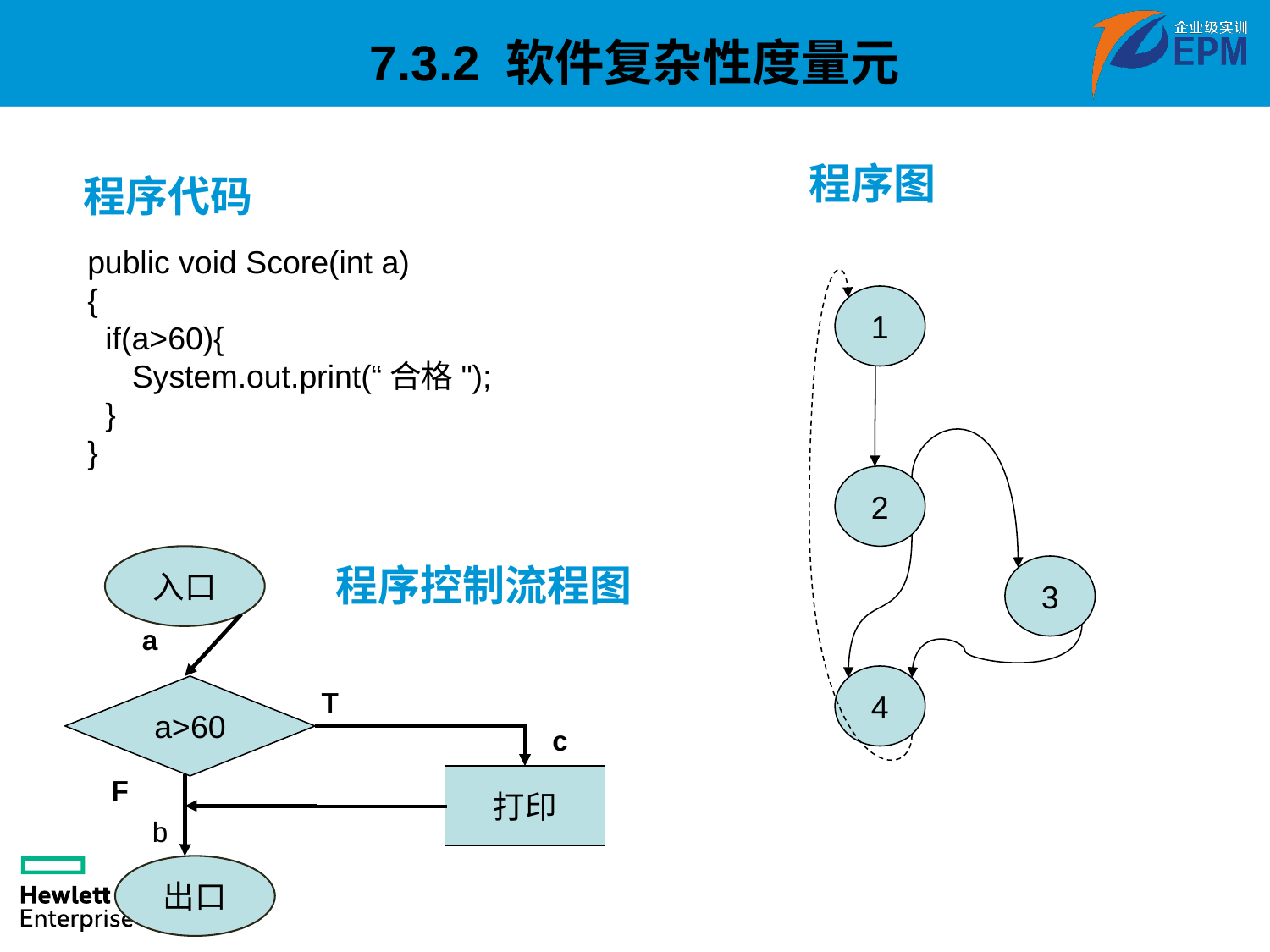

7.3.2 软件复杂性度量元
程序图
程序代码
public void Score(int a)
{
  if(a>60){
     System.out.print(“合格");
  }
}

1
2
入口
程序控制流程图
3
a
4
a>60
T
c
F
打印
b

出口